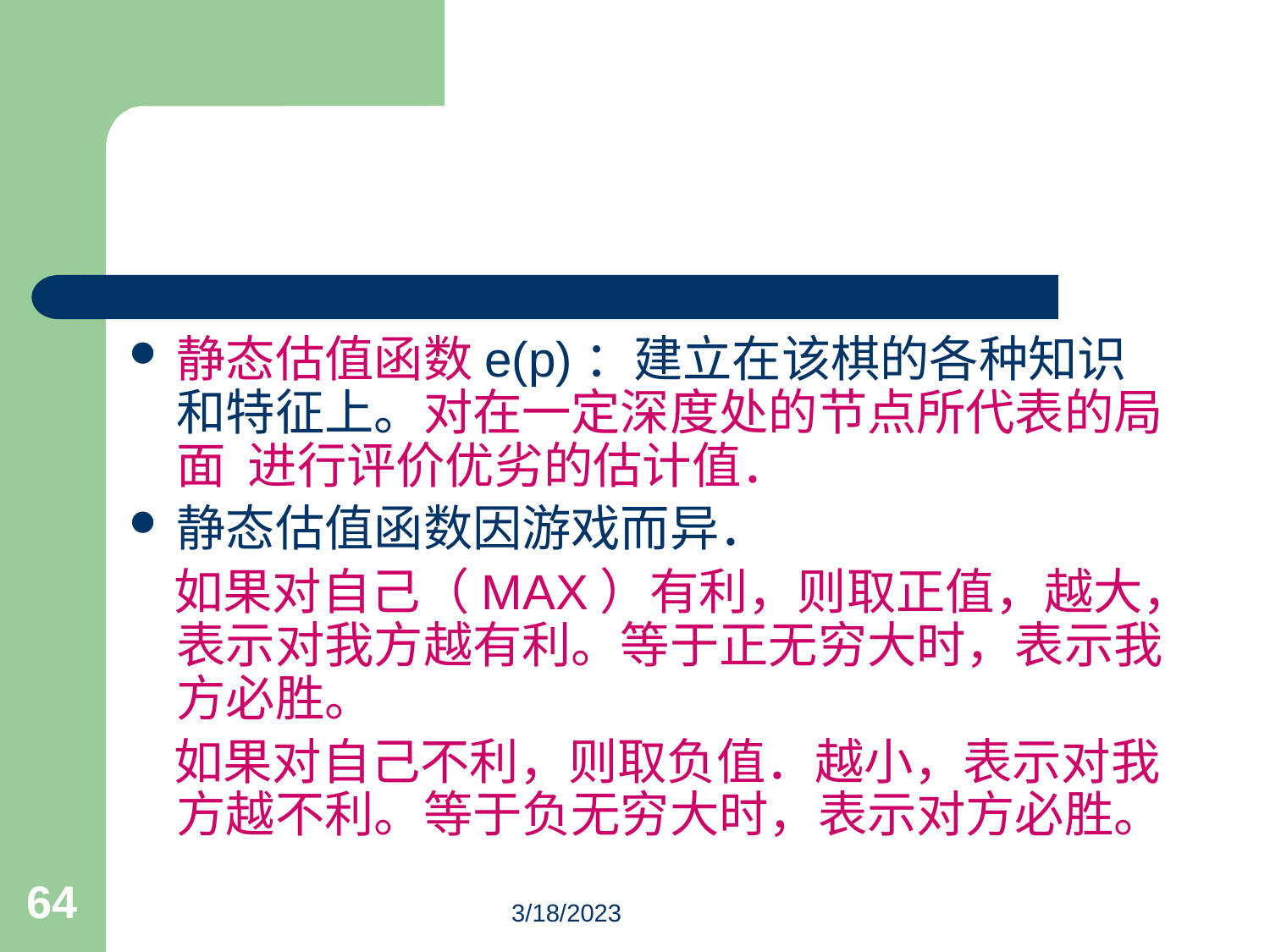

#
静态估值函数e(p)：建立在该棋的各种知识和特征上。对在一定深度处的节点所代表的局面  进行评价优劣的估计值．
静态估值函数因游戏而异．
   如果对自己（MAX）有利，则取正值，越大，表示对我方越有利。等于正无穷大时，表示我方必胜。
   如果对自己不利，则取负值．越小，表示对我方越不利。等于负无穷大时，表示对方必胜。
64
3/18/2023